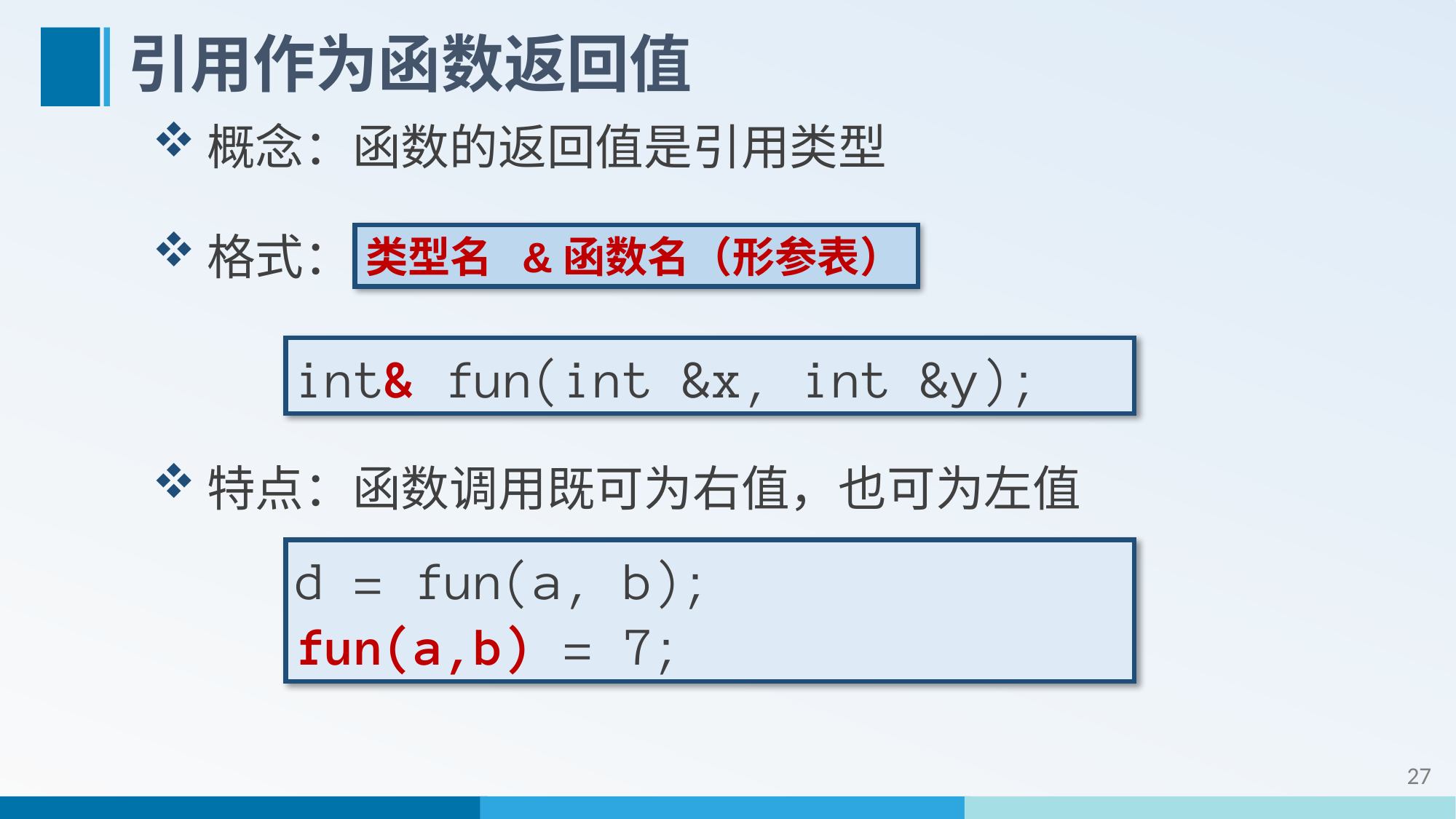

# 引用作为函数返回值
概念：函数的返回值是引用类型
格式：
类型名  &函数名（形参表）
int& fun(int &x, int &y);
特点：函数调用既可为右值，也可为左值
d = fun(a, b);
fun(a,b) = 7;